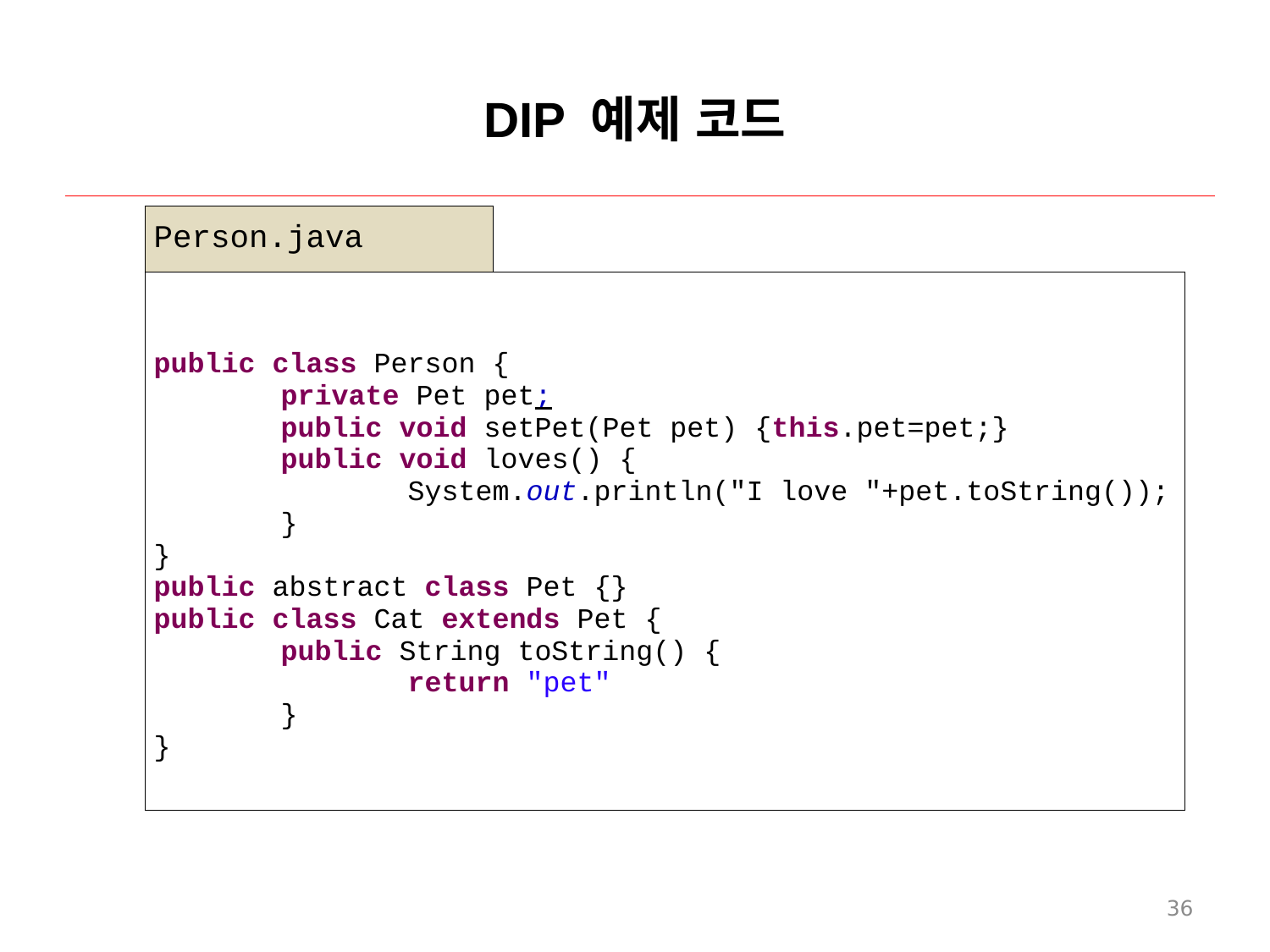

# DIP 예제 코드
| Person.java |  |
| --- | --- |
| public class Person { private Pet pet; public void setPet(Pet pet) {this.pet=pet;} public void loves() { System.out.println("I love "+pet.toString()); } } public abstract class Pet {} public class Cat extends Pet { public String toString() { return "pet" } } |  |

36